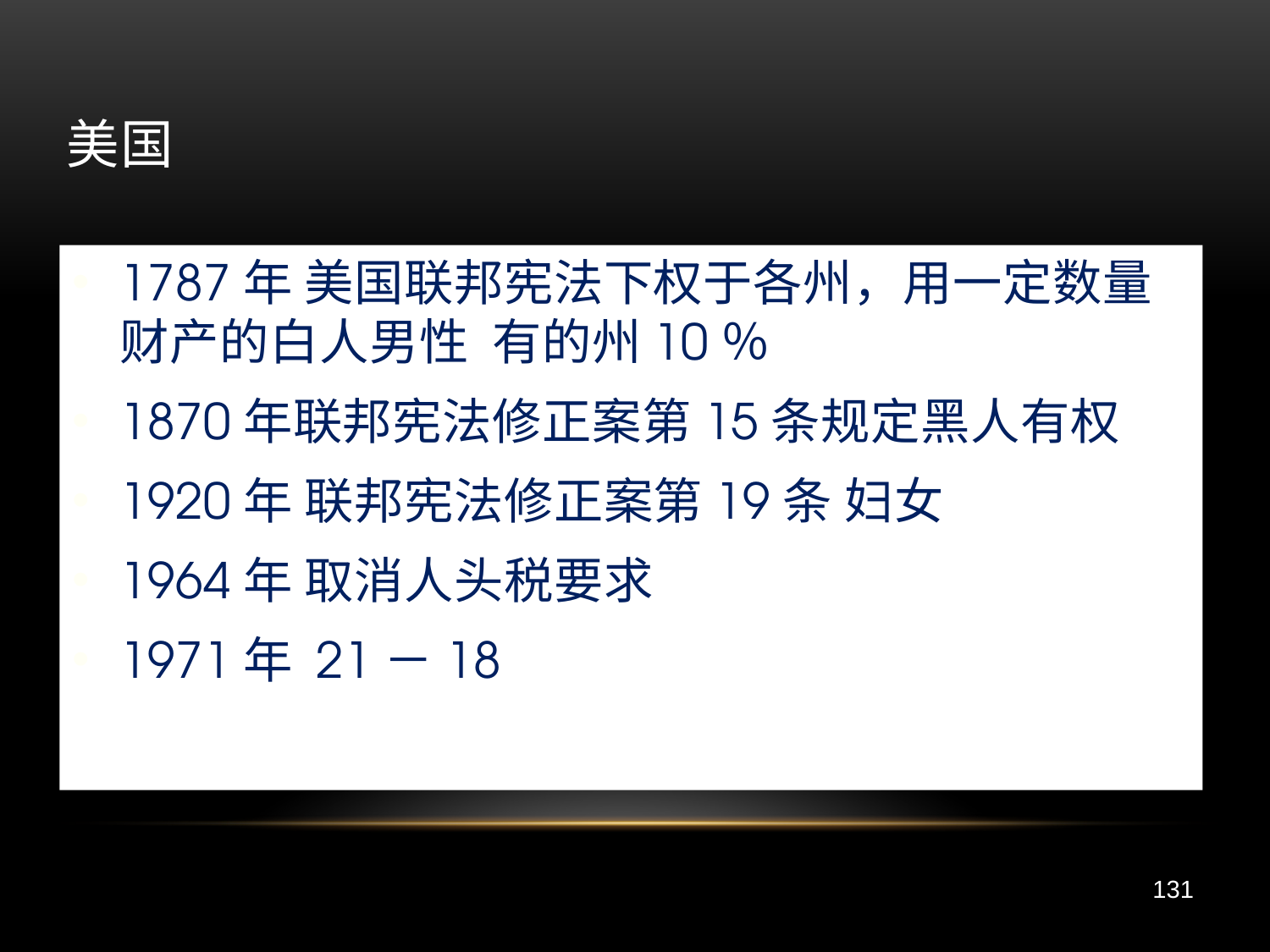

美国
1787年 美国联邦宪法下权于各州，用一定数量财产的白人男性  有的州10％
1870年联邦宪法修正案第15条规定黑人有权
1920年 联邦宪法修正案第19条 妇女
1964年 取消人头税要求
1971年 21－18
131